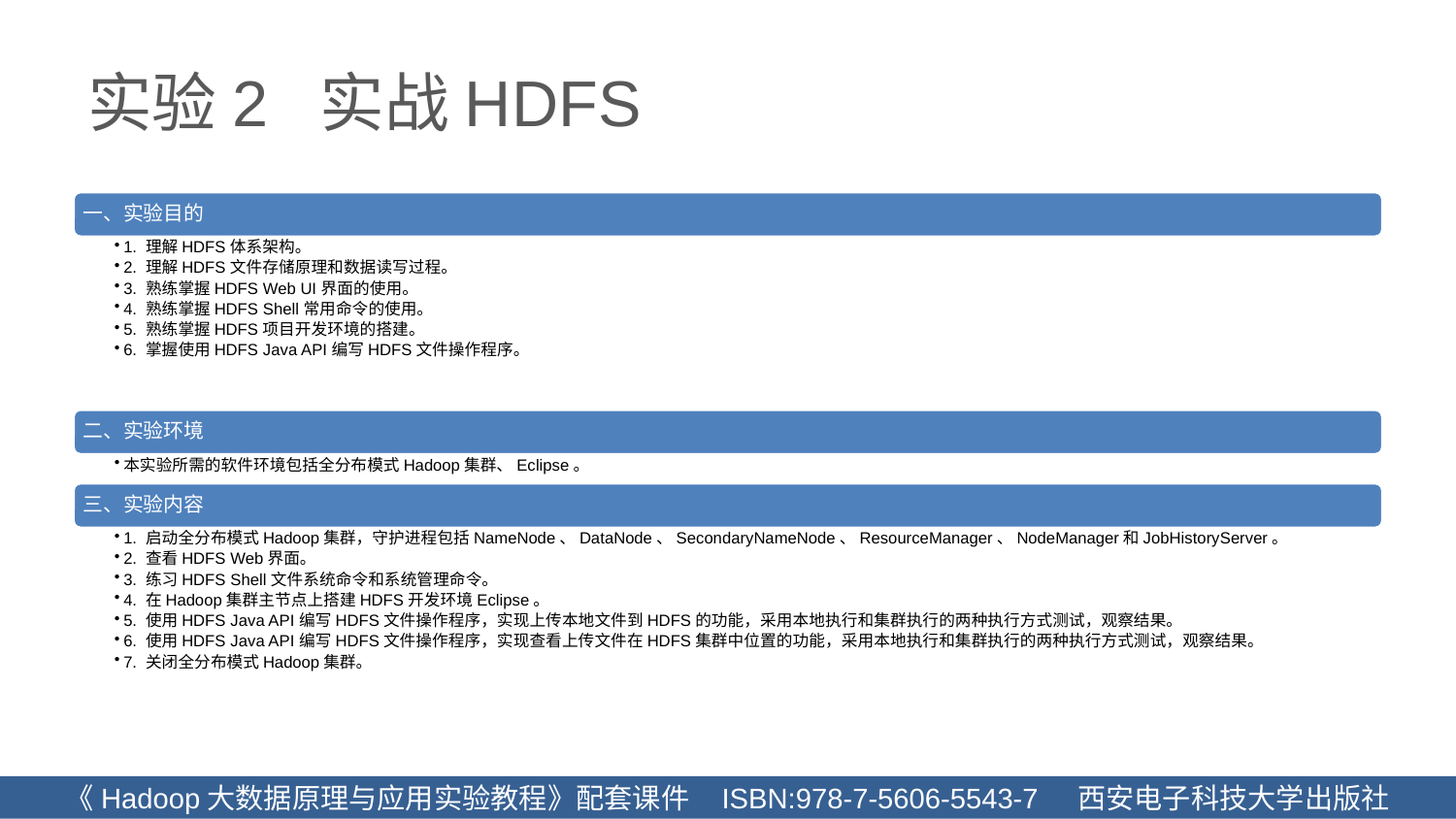

# 实验2  实战HDFS
一、实验目的
1. 理解HDFS体系架构。
2. 理解HDFS文件存储原理和数据读写过程。
3. 熟练掌握HDFS Web UI界面的使用。
4. 熟练掌握HDFS Shell常用命令的使用。
5. 熟练掌握HDFS项目开发环境的搭建。
6. 掌握使用HDFS Java API编写HDFS文件操作程序。
二、实验环境
本实验所需的软件环境包括全分布模式Hadoop集群、Eclipse。
三、实验内容
1. 启动全分布模式Hadoop集群，守护进程包括NameNode、DataNode、SecondaryNameNode、ResourceManager、NodeManager和JobHistoryServer。
2. 查看HDFS Web界面。
3. 练习HDFS Shell文件系统命令和系统管理命令。
4. 在Hadoop集群主节点上搭建HDFS开发环境Eclipse。
5. 使用HDFS Java API编写HDFS文件操作程序，实现上传本地文件到HDFS的功能，采用本地执行和集群执行的两种执行方式测试，观察结果。
6. 使用HDFS Java API编写HDFS文件操作程序，实现查看上传文件在HDFS集群中位置的功能，采用本地执行和集群执行的两种执行方式测试，观察结果。
7. 关闭全分布模式Hadoop集群。